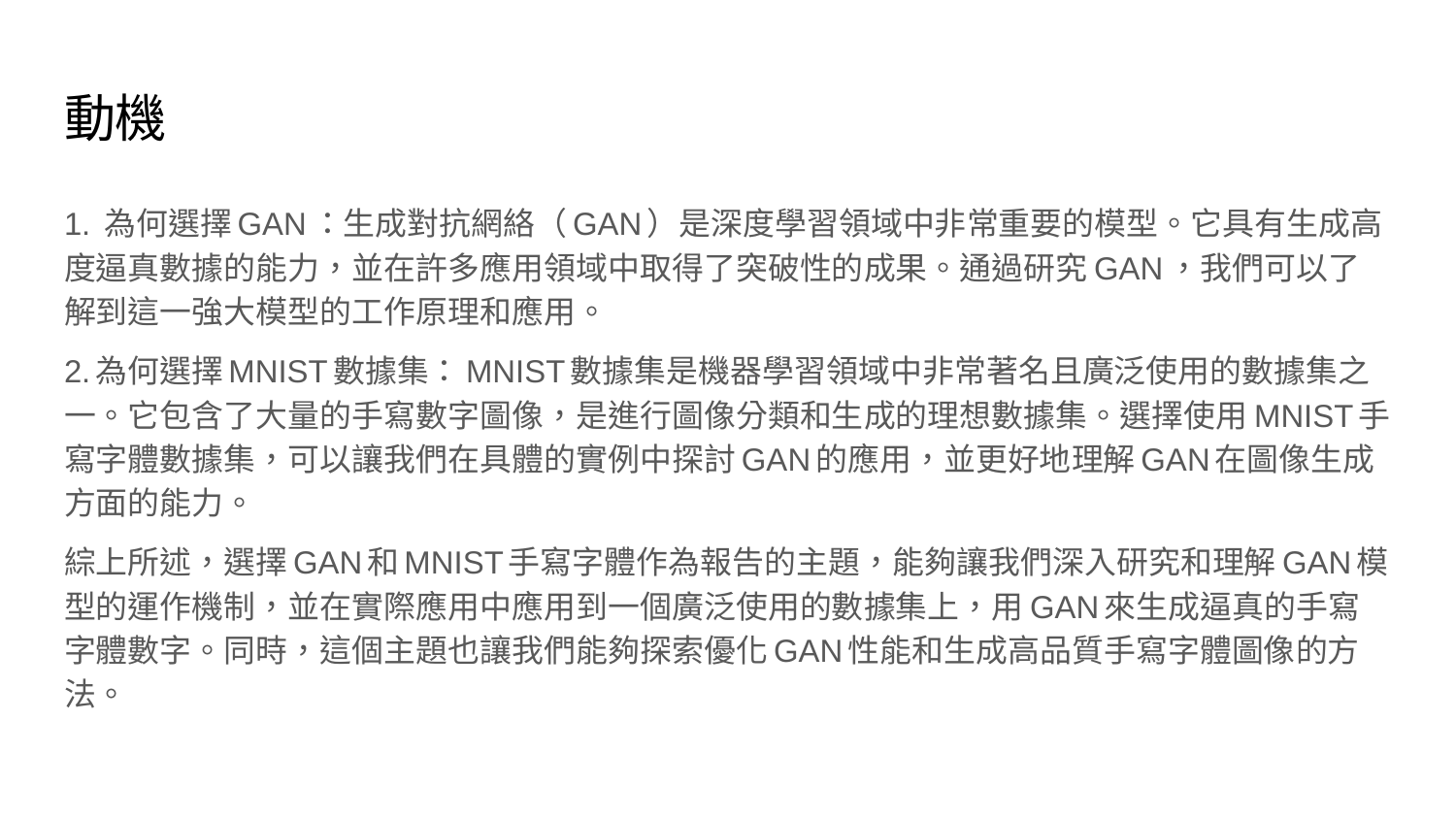

# 動機
1. 為何選擇GAN：生成對抗網絡（GAN）是深度學習領域中非常重要的模型。它具有生成高度逼真數據的能力，並在許多應用領域中取得了突破性的成果。通過研究GAN，我們可以了解到這一強大模型的工作原理和應用。
2.為何選擇MNIST數據集：MNIST數據集是機器學習領域中非常著名且廣泛使用的數據集之一。它包含了大量的手寫數字圖像，是進行圖像分類和生成的理想數據集。選擇使用MNIST手寫字體數據集，可以讓我們在具體的實例中探討GAN的應用，並更好地理解GAN在圖像生成方面的能力。
綜上所述，選擇GAN和MNIST手寫字體作為報告的主題，能夠讓我們深入研究和理解GAN模型的運作機制，並在實際應用中應用到一個廣泛使用的數據集上，用GAN來生成逼真的手寫字體數字。同時，這個主題也讓我們能夠探索優化GAN性能和生成高品質手寫字體圖像的方法。